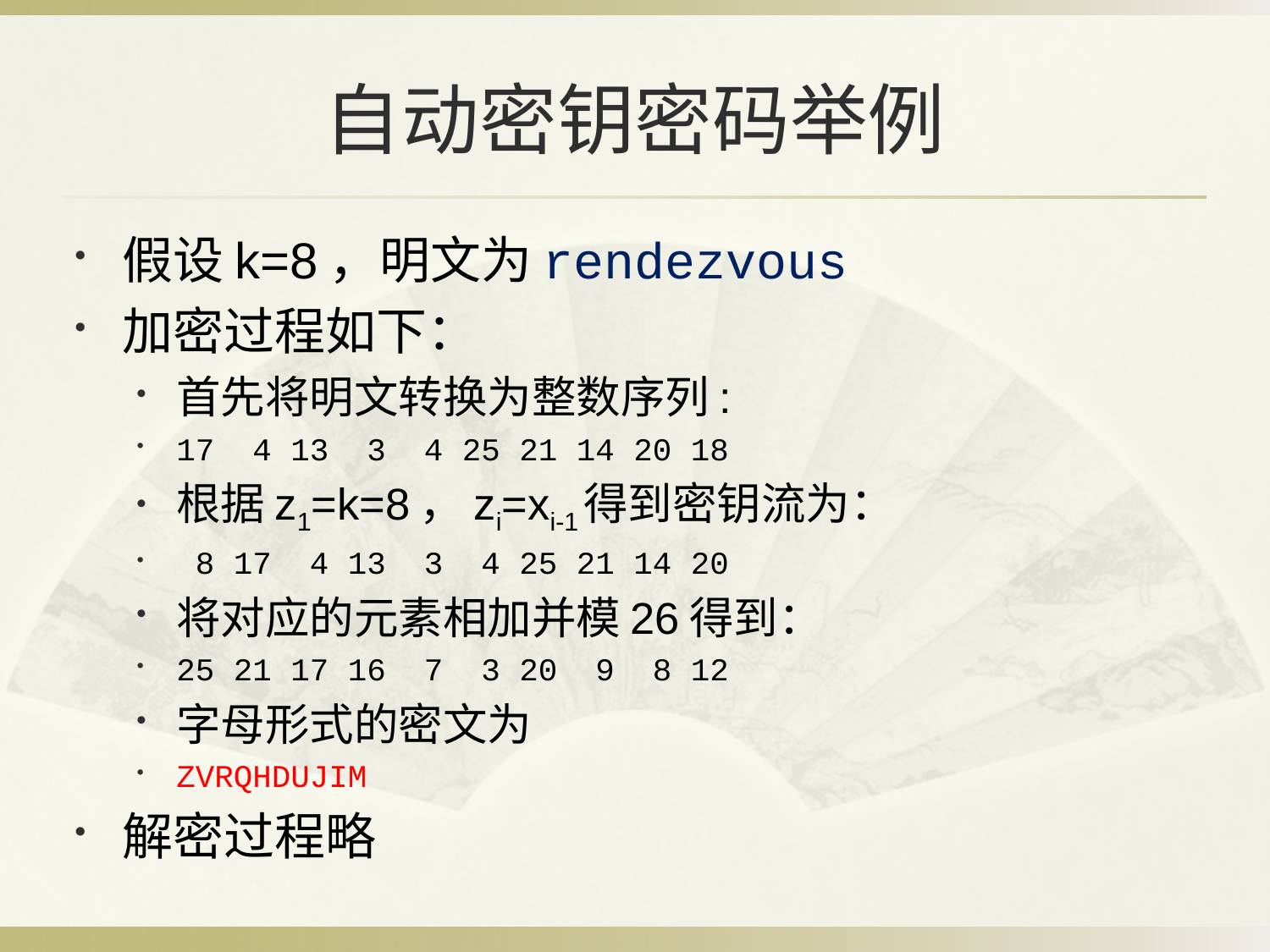

# 自动密钥密码举例
假设k=8，明文为rendezvous
加密过程如下：
首先将明文转换为整数序列:
17  4 13  3  4 25 21 14 20 18
根据z1=k=8，zi=xi-1得到密钥流为：
 8 17  4 13  3  4 25 21 14 20
将对应的元素相加并模26得到：
25 21 17 16  7  3 20  9  8 12
字母形式的密文为
ZVRQHDUJIM
解密过程略